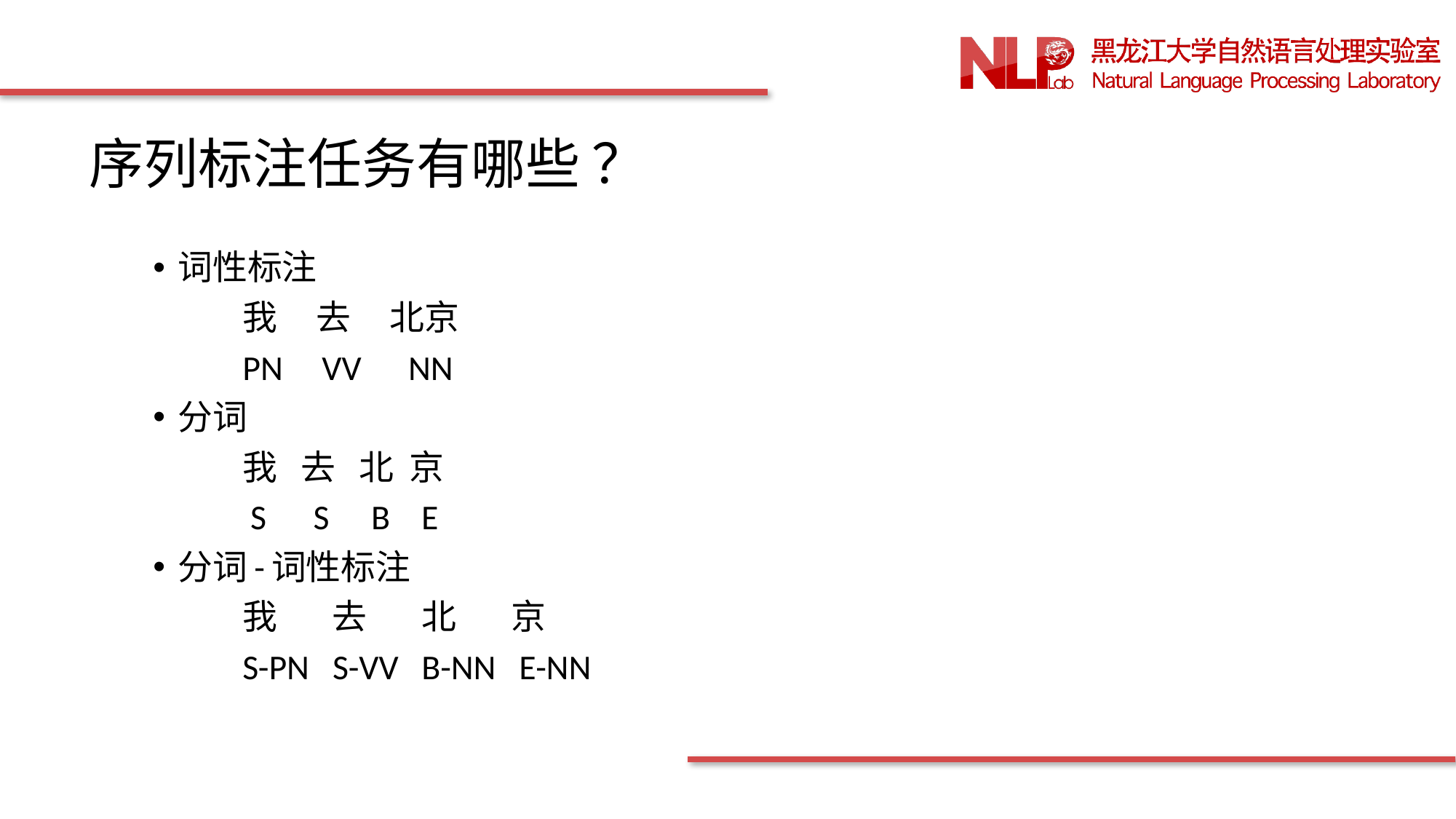

# 序列标注任务有哪些 ？
词性标注
				我     去     北京
				PN     VV      NN
分词
				我   去   北  京
				 S      S	     B    E
分词-词性标注
				我	去	北  	京
				S-PN   S-VV	B-NN   E-NN